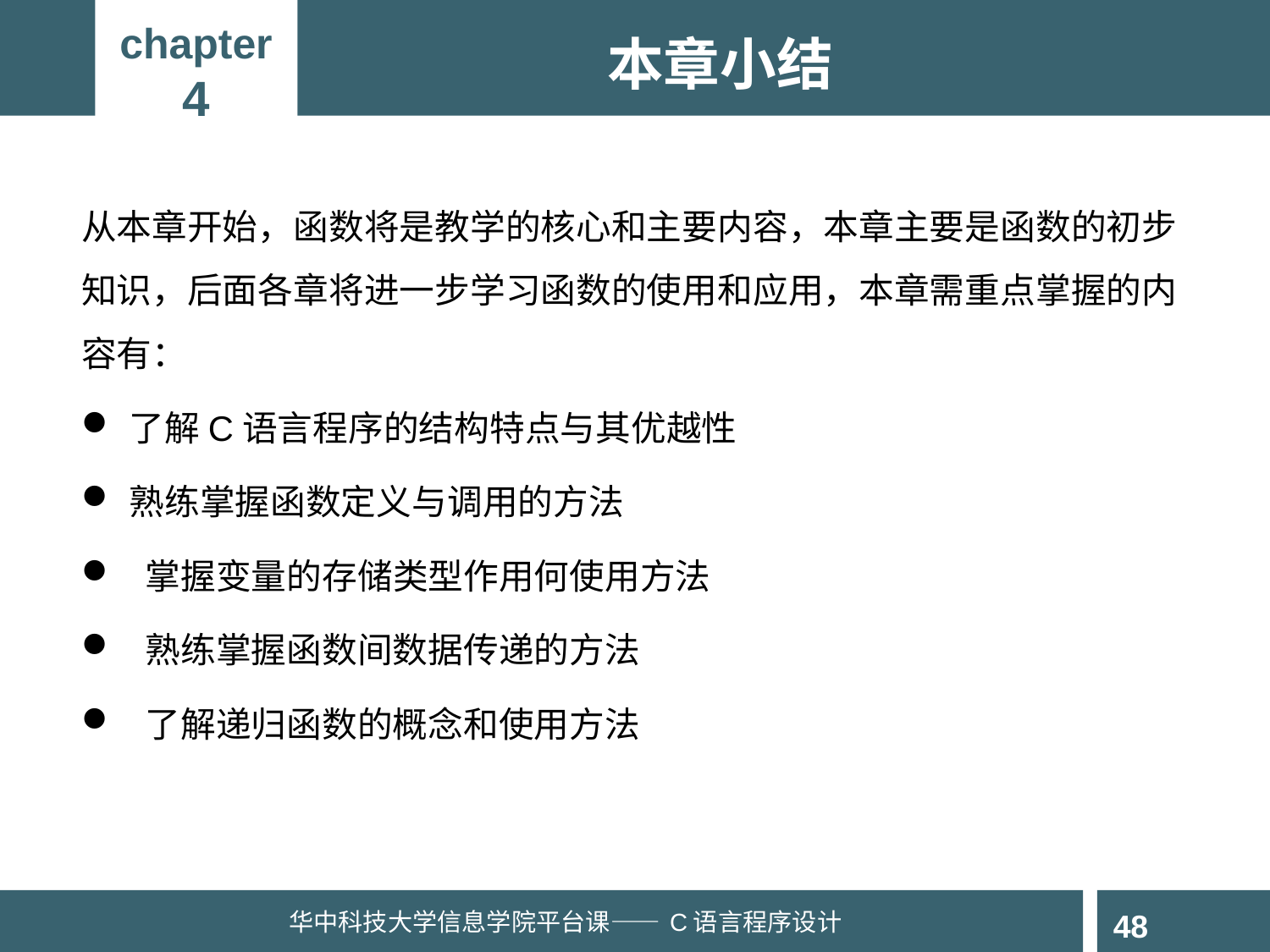

chapter
4
本章小结
从本章开始，函数将是教学的核心和主要内容，本章主要是函数的初步知识，后面各章将进一步学习函数的使用和应用，本章需重点掌握的内容有：
了解C语言程序的结构特点与其优越性
熟练掌握函数定义与调用的方法
 掌握变量的存储类型作用何使用方法
 熟练掌握函数间数据传递的方法
 了解递归函数的概念和使用方法